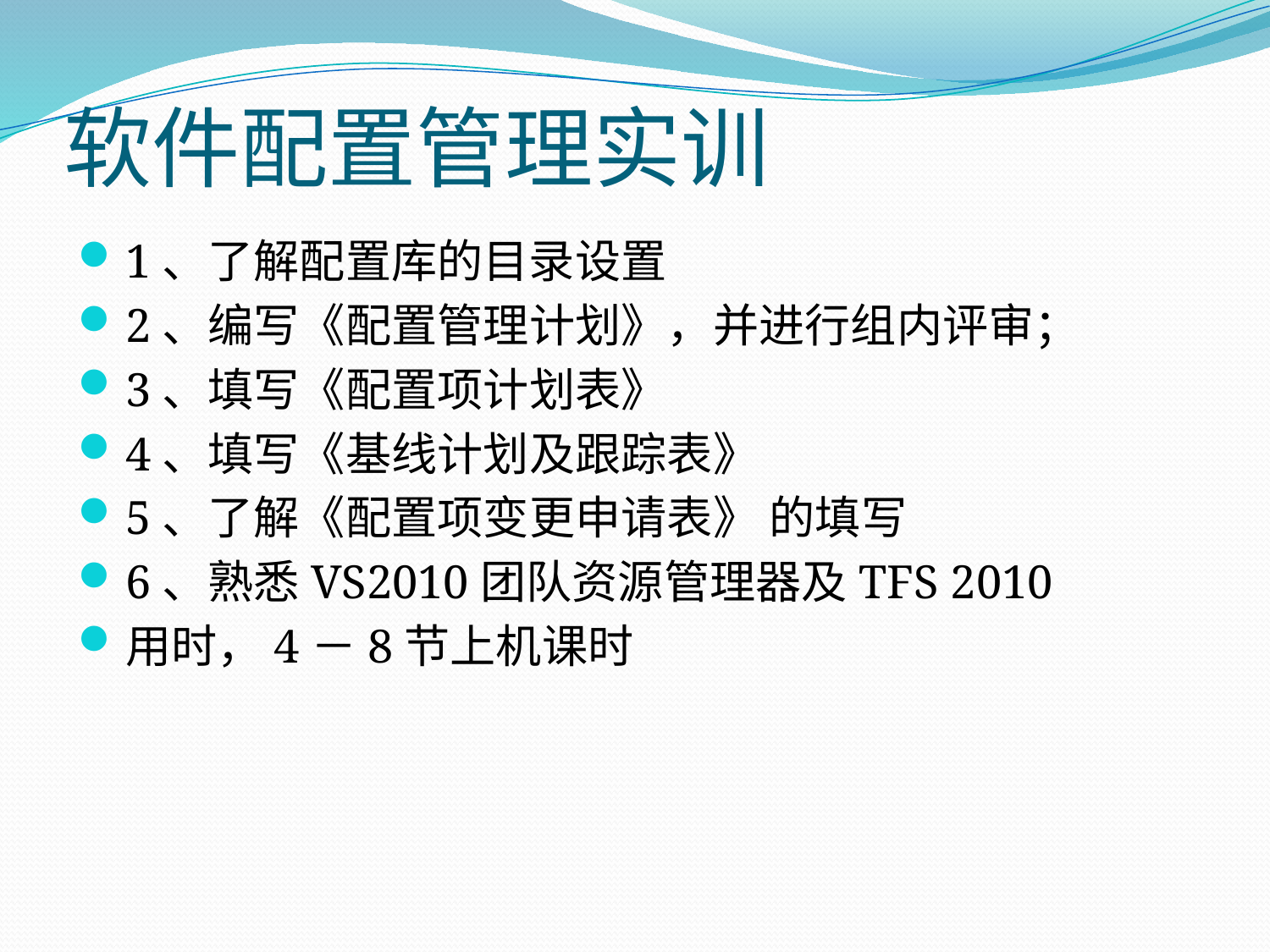

软件配置管理实训
1、了解配置库的目录设置
2、编写《配置管理计划》，并进行组内评审；
3、填写《配置项计划表》
4、填写《基线计划及跟踪表》
5、了解《配置项变更申请表》 的填写
6、熟悉VS2010团队资源管理器及TFS 2010
用时，4－8节上机课时